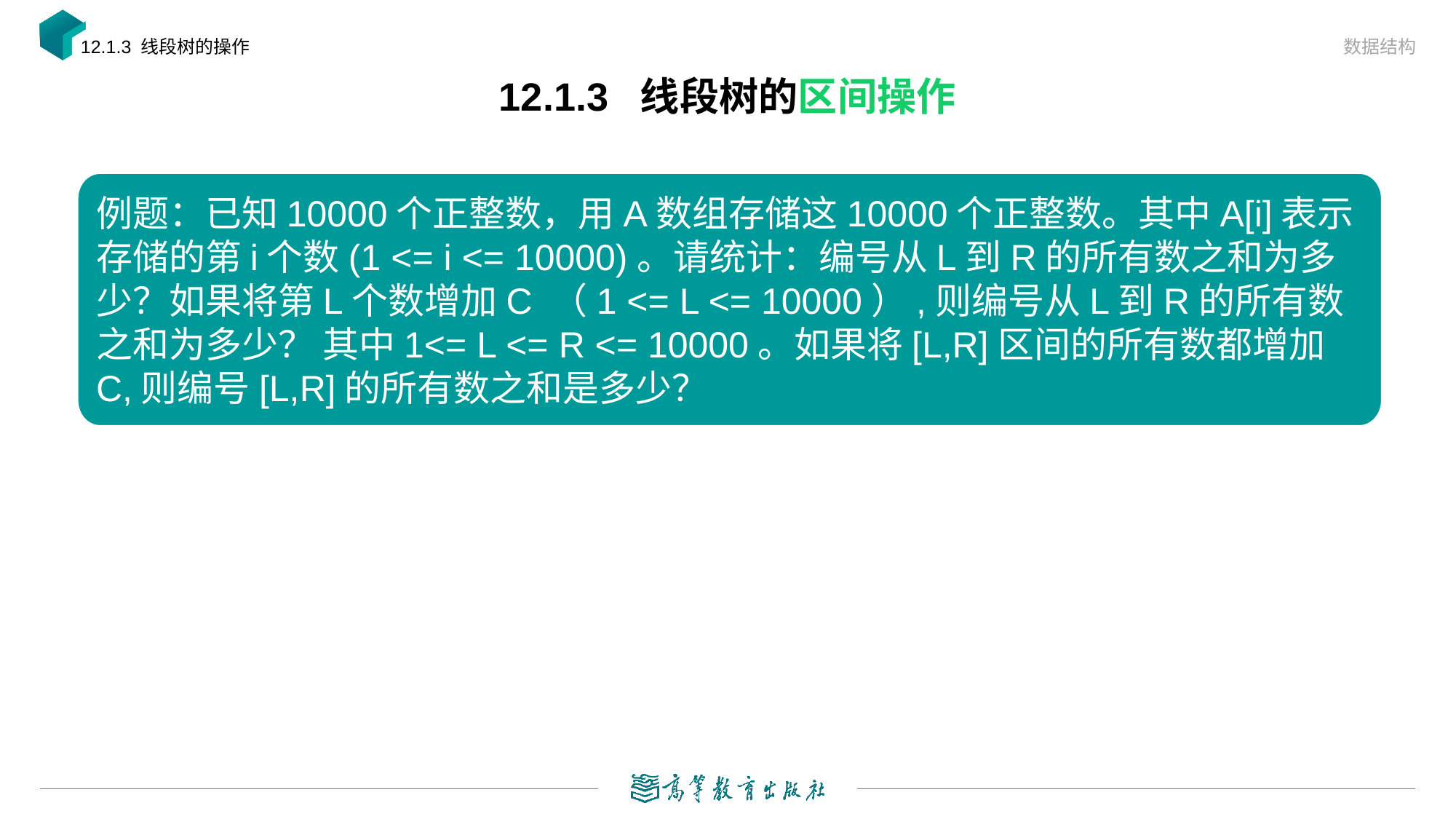

数据结构
12.1.3 线段树的操作
# 12.1.3  线段树的区间操作
例题：已知10000个正整数，用A数组存储这10000个正整数。其中A[i]表示存储的第i个数(1 <= i <= 10000)。请统计：编号从L到R的所有数之和为多少？如果将第L个数增加C （1 <= L <= 10000）,则编号从L到R的所有数之和为多少？ 其中1<= L <= R <= 10000。如果将[L,R]区间的所有数都增加C,则编号[L,R]的所有数之和是多少？